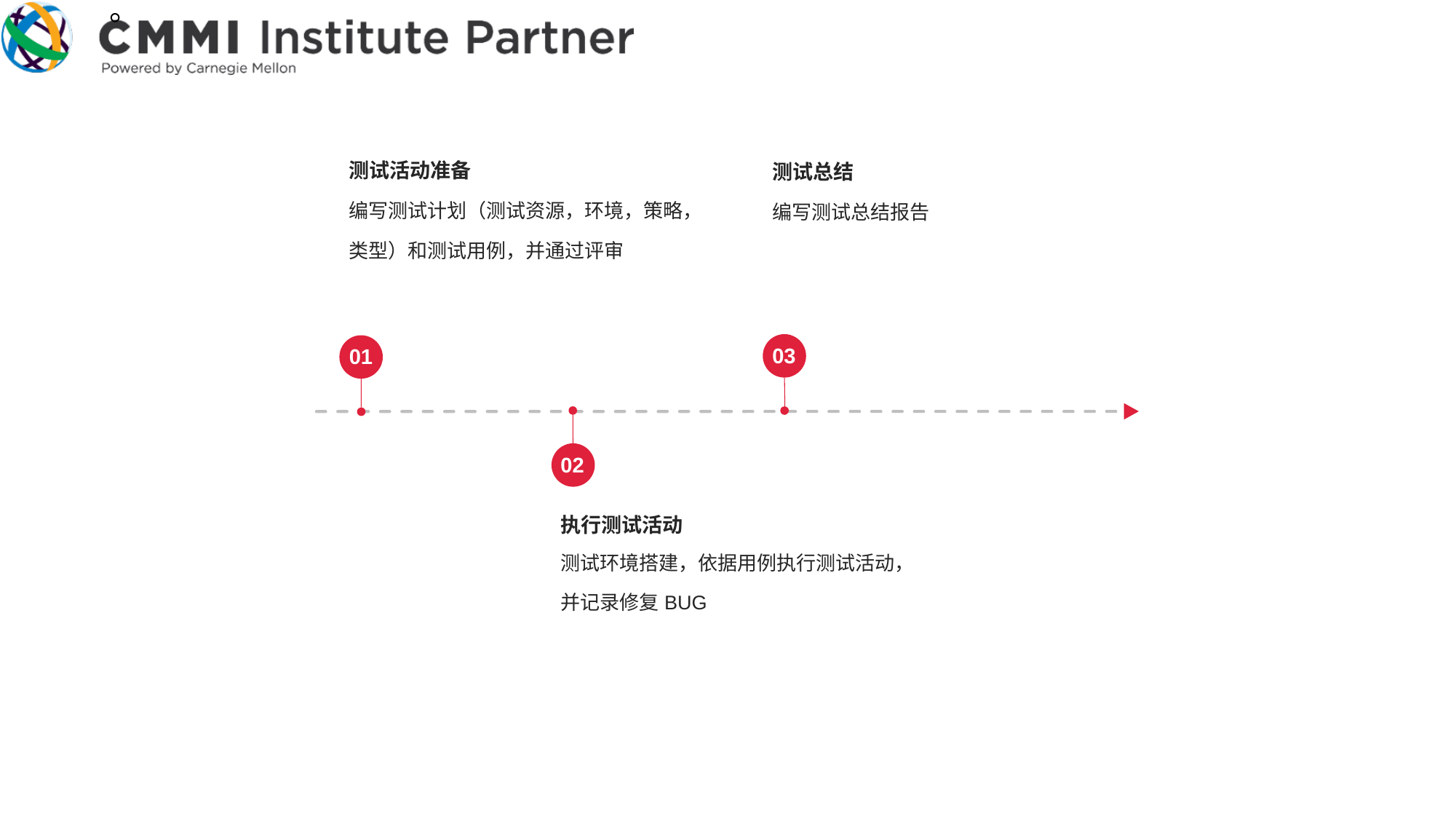

。
测试活动准备
测试总结
编写测试计划（测试资源，环境，策略，类型）和测试用例，并通过评审
编写测试总结报告

03
01

02
执行测试活动
测试环境搭建，依据用例执行测试活动，并记录修复BUG